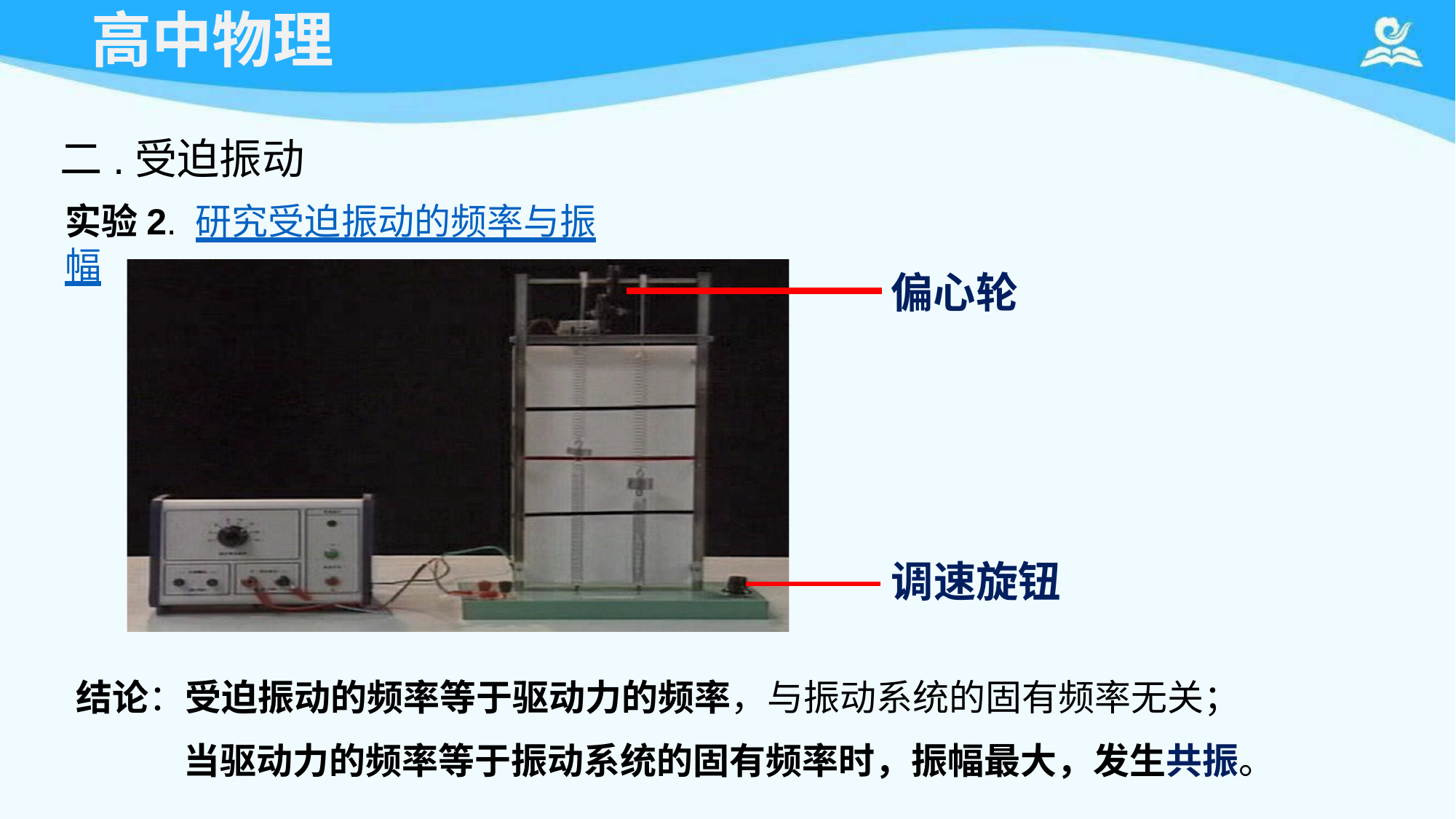

# 高中物理
二.受迫振动
实验2. 研究受迫振动的频率与振幅

偏心轮

调速旋钮
结论：受迫振动的频率等于驱动力的频率，与振动系统的固有频率无关；  当驱动力的频率等于振动系统的固有频率时，振幅最大，发生共振。